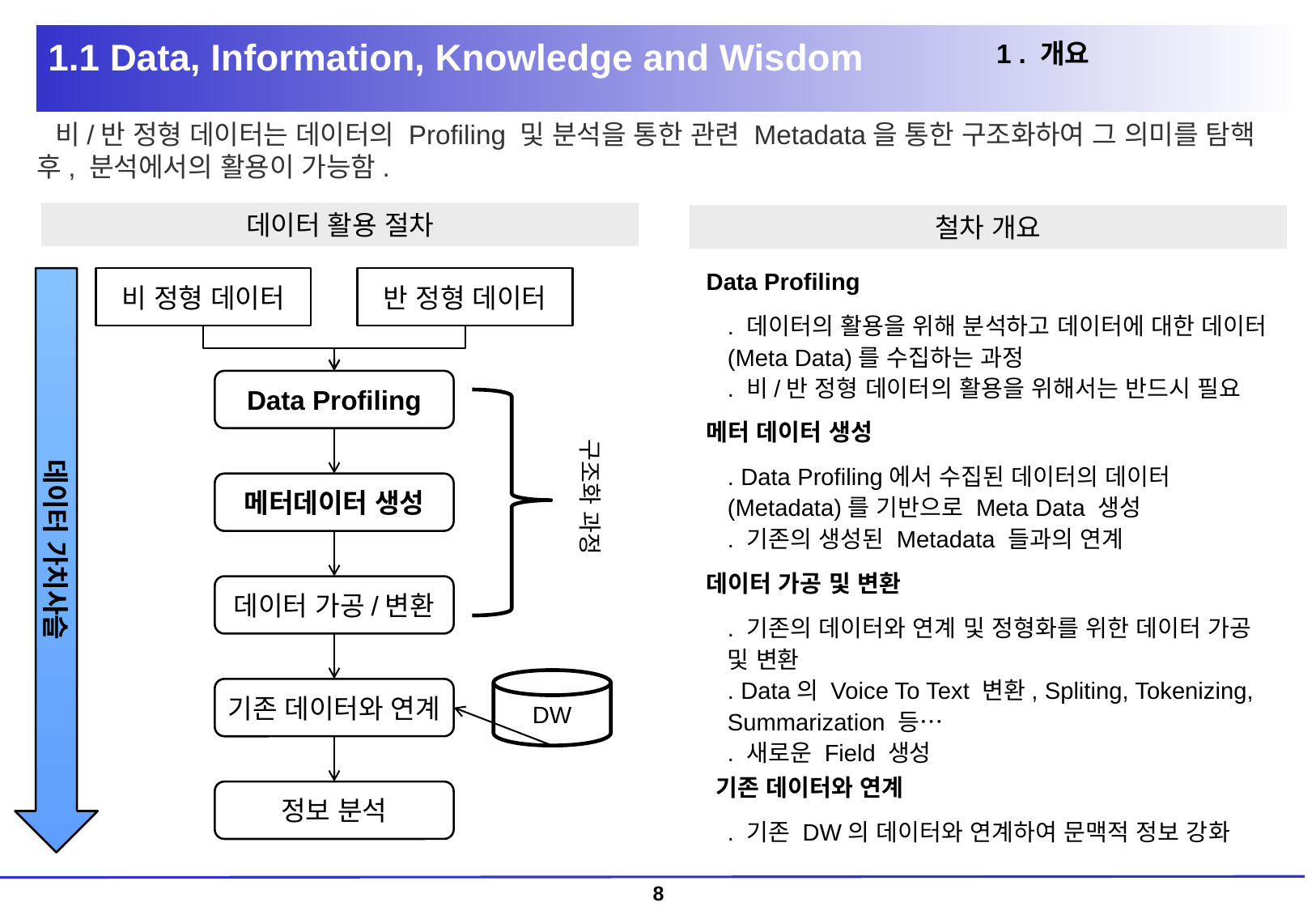

1 . 개요
1.1 Data, Information, Knowledge and Wisdom
  비/반 정형 데이터는 데이터의 Profiling 및 분석을 통한 관련 Metadata을 통한 구조화하여 그 의미를 탐핵 후, 분석에서의 활용이 가능함.

데이터 활용 절차
철차 개요
Data Profiling
데이터 가치사슬
비 정형 데이터
반 정형 데이터
. 데이터의 활용을 위해 분석하고 데이터에 대한 데이터(Meta Data)를 수집하는 과정
. 비/반 정형 데이터의 활용을 위해서는 반드시 필요
Data Profiling

구조화 과정
메터 데이터 생성
. Data Profiling에서 수집된 데이터의 데이터(Metadata)를 기반으로 Meta Data 생성
. 기존의 생성된 Metadata 들과의 연계
메터데이터 생성
데이터 가공 및 변환
데이터 가공/변환
. 기존의 데이터와 연계 및 정형화를 위한 데이터 가공 및 변환
. Data의 Voice To Text 변환, Spliting, Tokenizing, Summarization 등…
. 새로운 Field 생성
DW
기존 데이터와 연계
기존 데이터와 연계
정보 분석
. 기존 DW의 데이터와 연계하여 문맥적 정보 강화